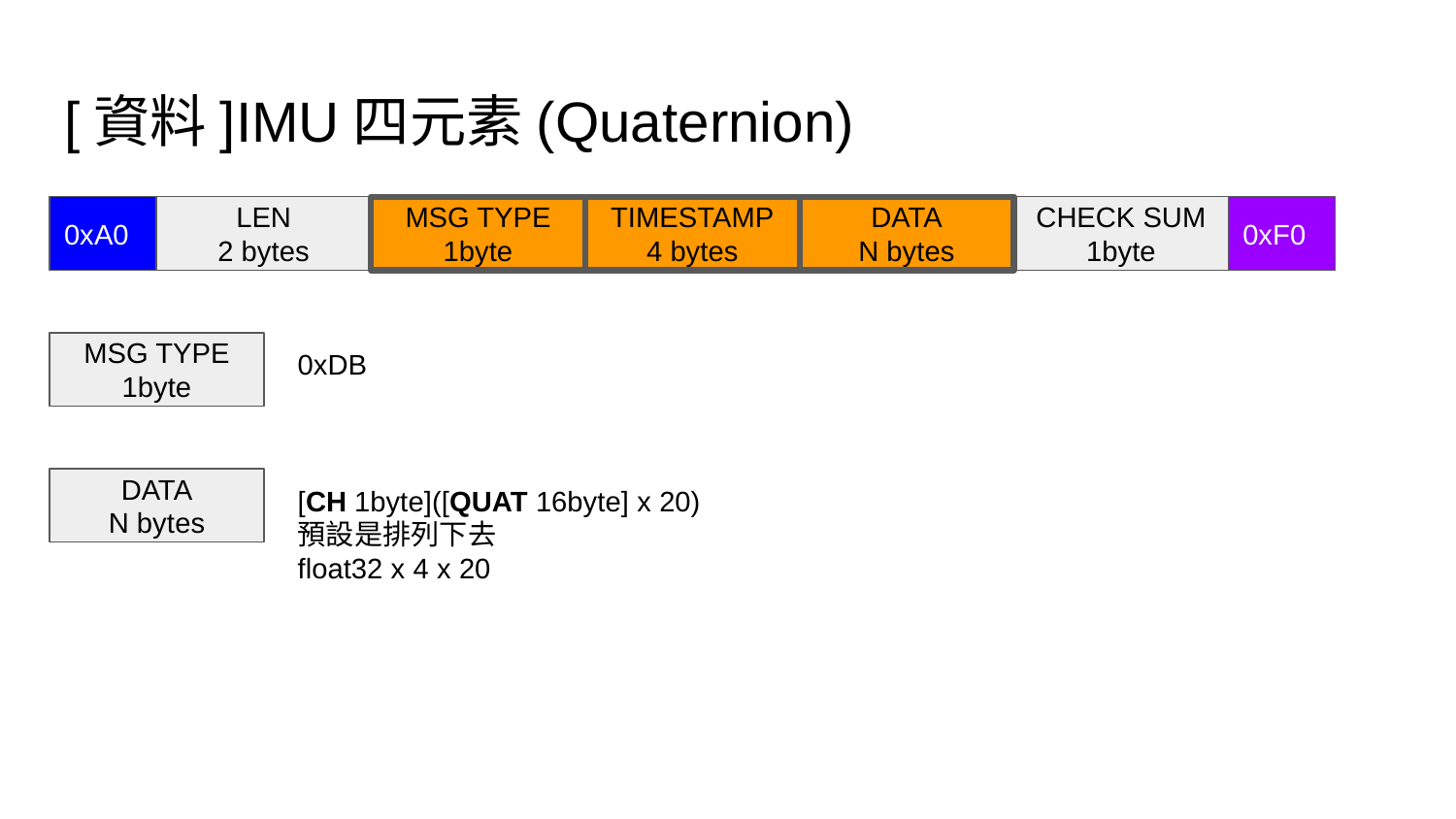

# [資料]IMU四元素(Quaternion)
0xA0
LEN
2 bytes
MSG TYPE
1byte
TIMESTAMP
4 bytes
DATA
N bytes
CHECK SUM
1byte
0xF0
MSG TYPE
1byte
0xDB
DATA
N bytes
[CH 1byte]([QUAT 16byte] x 20)
預設是排列下去
float32 x 4 x 20